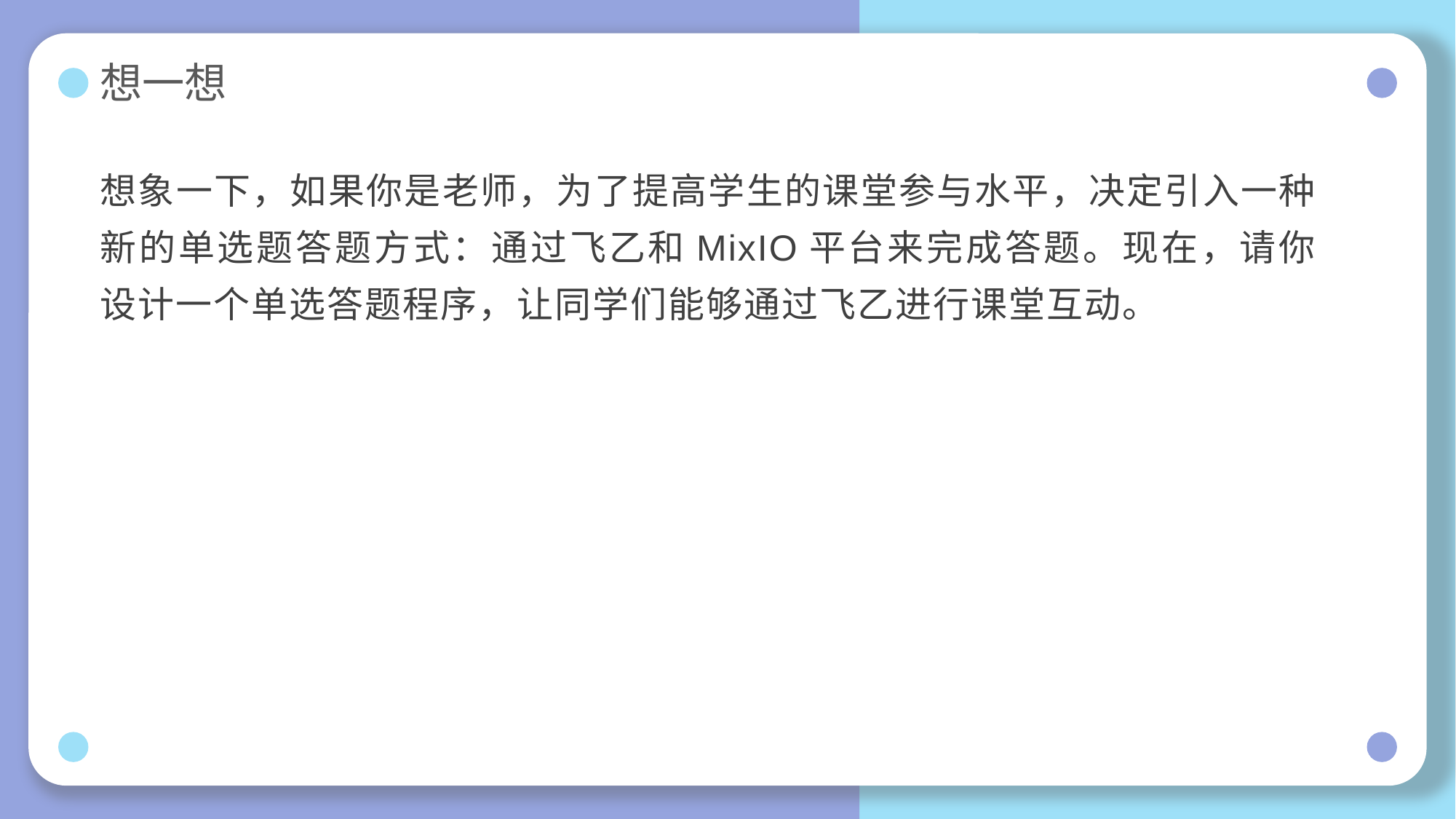

# 想一想
想象一下，如果你是老师，为了提高学生的课堂参与水平，决定引入一种新的单选题答题方式：通过飞乙和MixIO平台来完成答题。现在，请你设计一个单选答题程序，让同学们能够通过飞乙进行课堂互动。